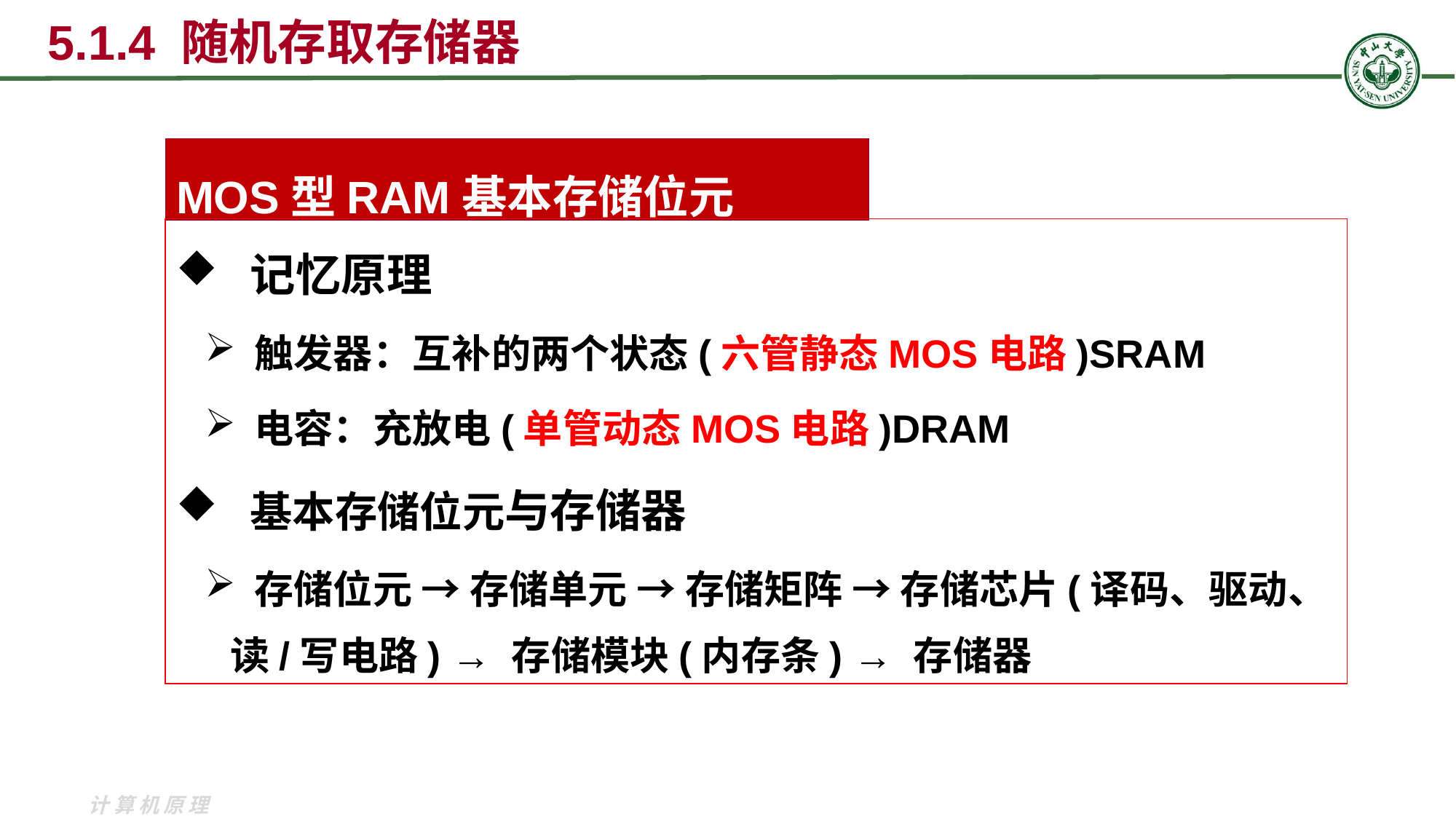

5.1.4 随机存取存储器

MOS型RAM基本存储位元
 记忆原理
 触发器：互补的两个状态(六管静态MOS电路)SRAM
 电容：充放电(单管动态MOS电路)DRAM
 基本存储位元与存储器
 存储位元 → 存储单元 → 存储矩阵 → 存储芯片(译码、驱动、读/写电路) → 存储模块(内存条) → 存储器